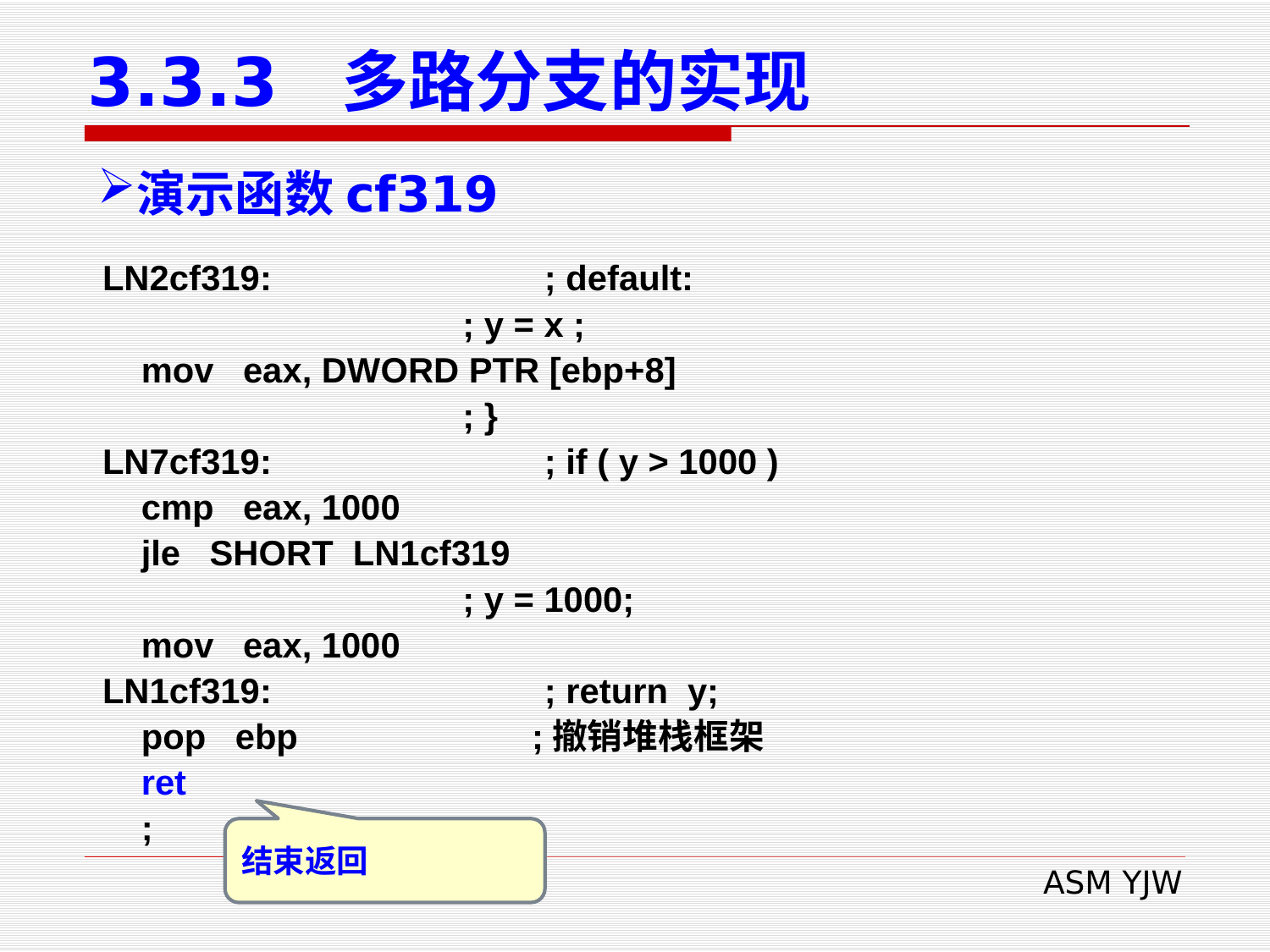

# 3.3.3  多路分支的实现
演示函数cf319
LN2cf319:                            ; default:
                                     ; y = x ;
    mov   eax, DWORD PTR [ebp+8]
                                     ; }
LN7cf319:                            ; if ( y > 1000 )
    cmp   eax, 1000
    jle   SHORT  LN1cf319
                                     ; y = 1000;
    mov   eax, 1000
LN1cf319:                            ; return  y;
    pop   ebp                        ;撤销堆栈框架
    ret
    ;
结束返回